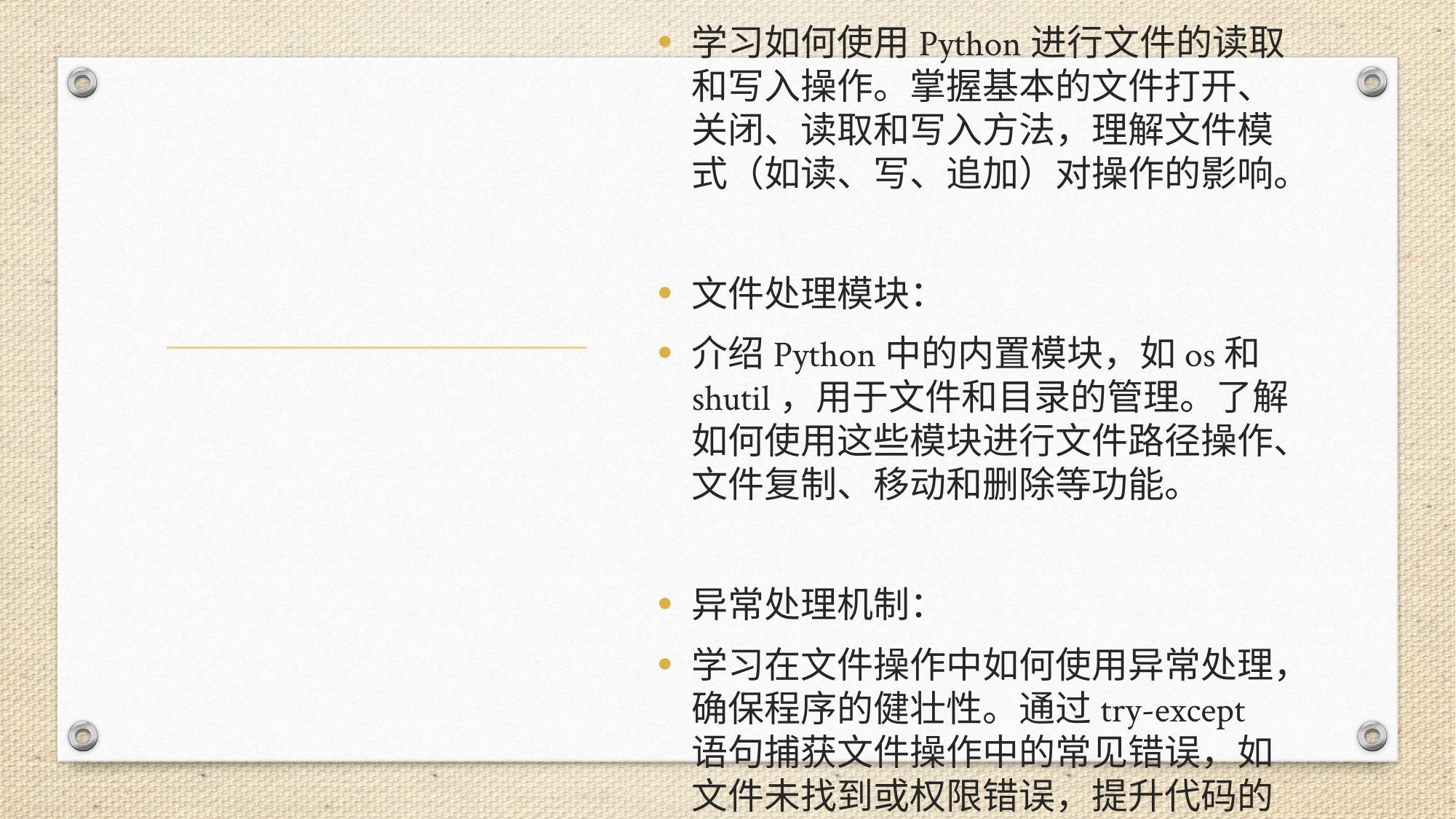

文件读写基础：
学习如何使用Python进行文件的读取和写入操作。掌握基本的文件打开、关闭、读取和写入方法，理解文件模式（如读、写、追加）对操作的影响。

文件处理模块：
介绍Python中的内置模块，如os和shutil，用于文件和目录的管理。了解如何使用这些模块进行文件路径操作、文件复制、移动和删除等功能。

异常处理机制：
学习在文件操作中如何使用异常处理，确保程序的健壮性。通过try-except语句捕获文件操作中的常见错误，如文件未找到或权限错误，提升代码的稳定性。
#